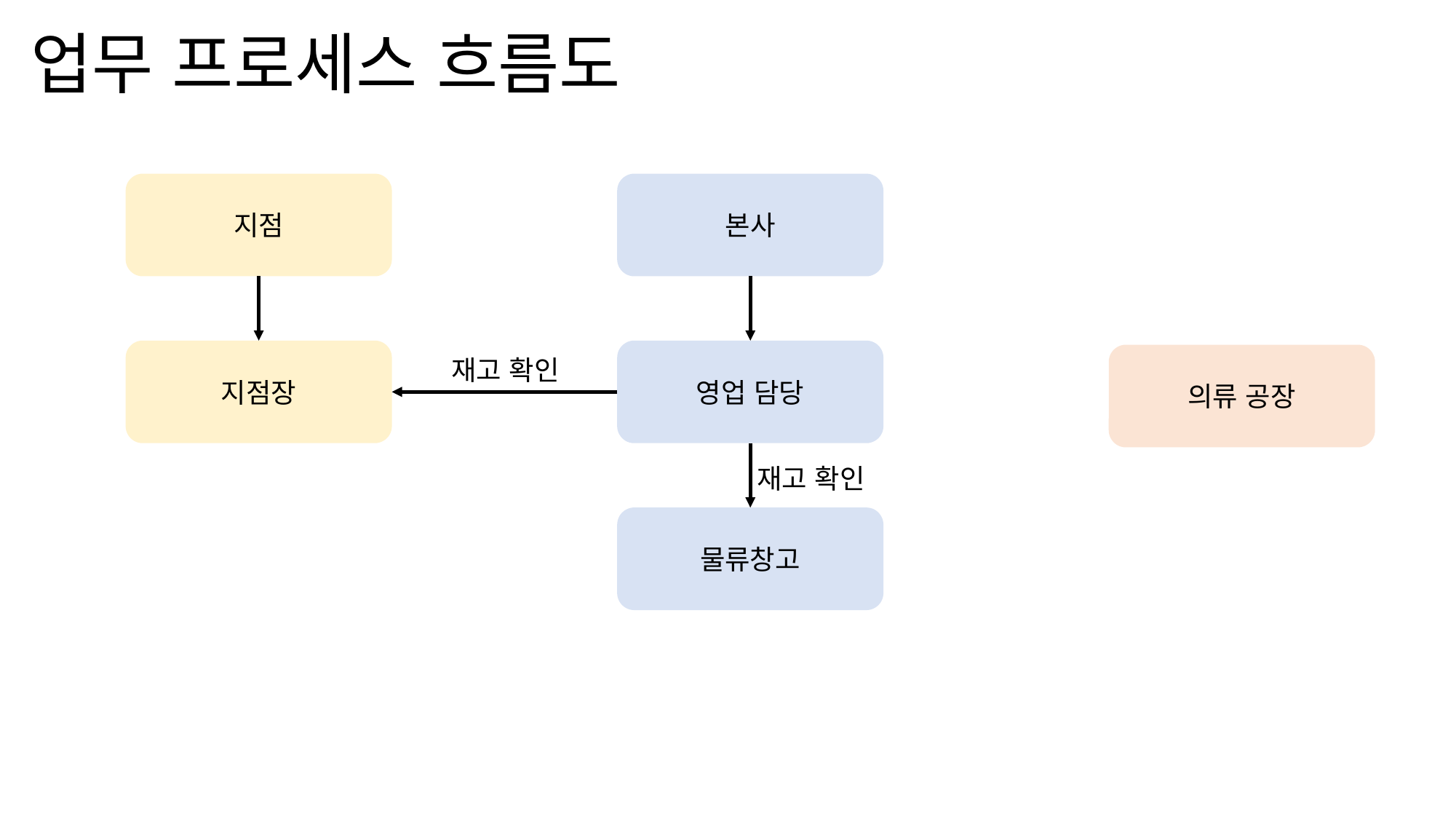

# 업무 프로세스 흐름도
지점
본사
지점장
영업 담당
의류 공장
재고 확인
재고 확인
물류창고